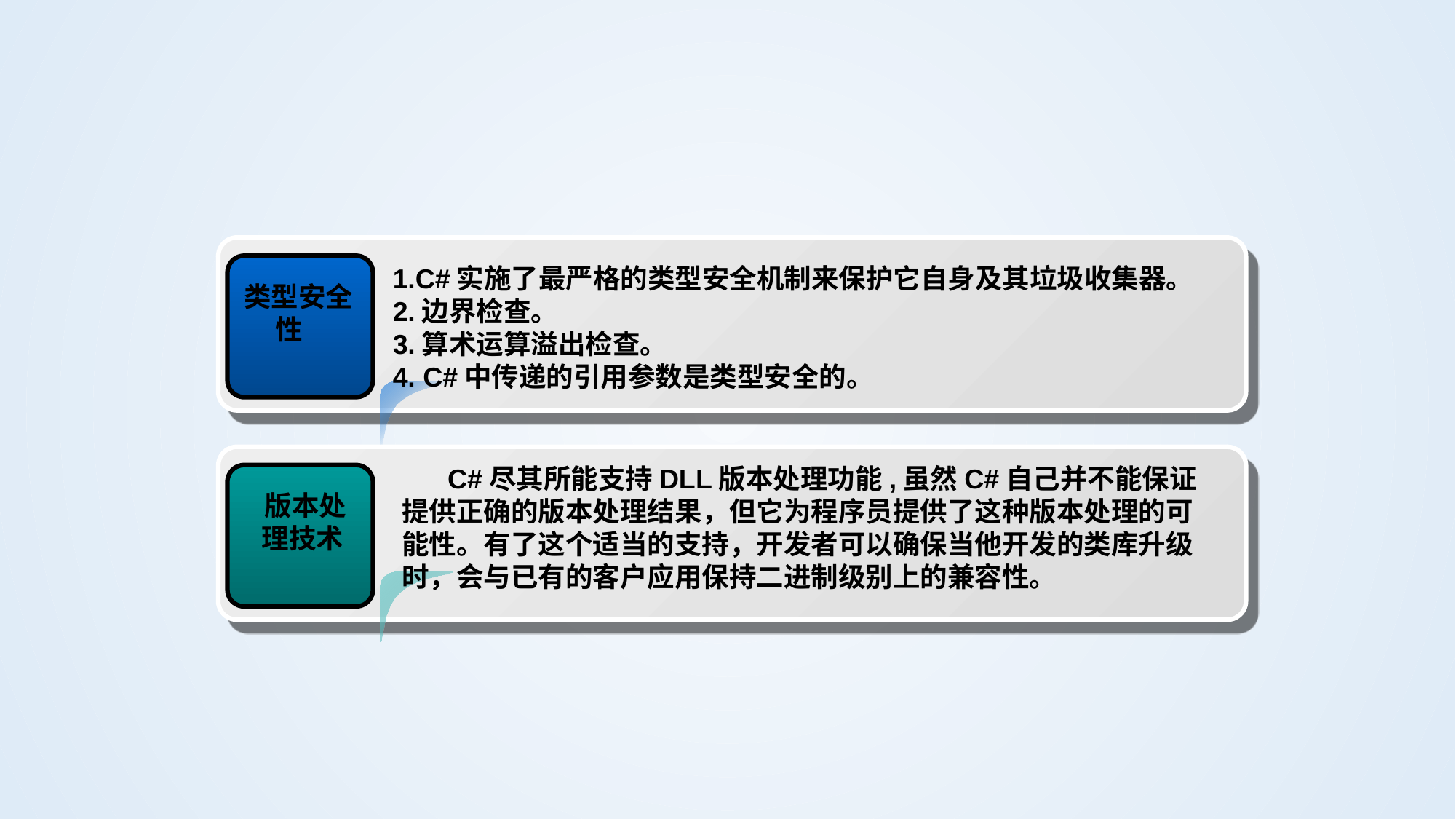

1.C#实施了最严格的类型安全机制来保护它自身及其垃圾收集器。
2.边界检查。
3.算术运算溢出检查。
4. C#中传递的引用参数是类型安全的。

 类型安全性

      C#尽其所能支持DLL版本处理功能,虽然C#自己并不能保证提供正确的版本处理结果，但它为程序员提供了这种版本处理的可能性。有了这个适当的支持，开发者可以确保当他开发的类库升级时，会与已有的客户应用保持二进制级别上的兼容性。

版本处
理技术